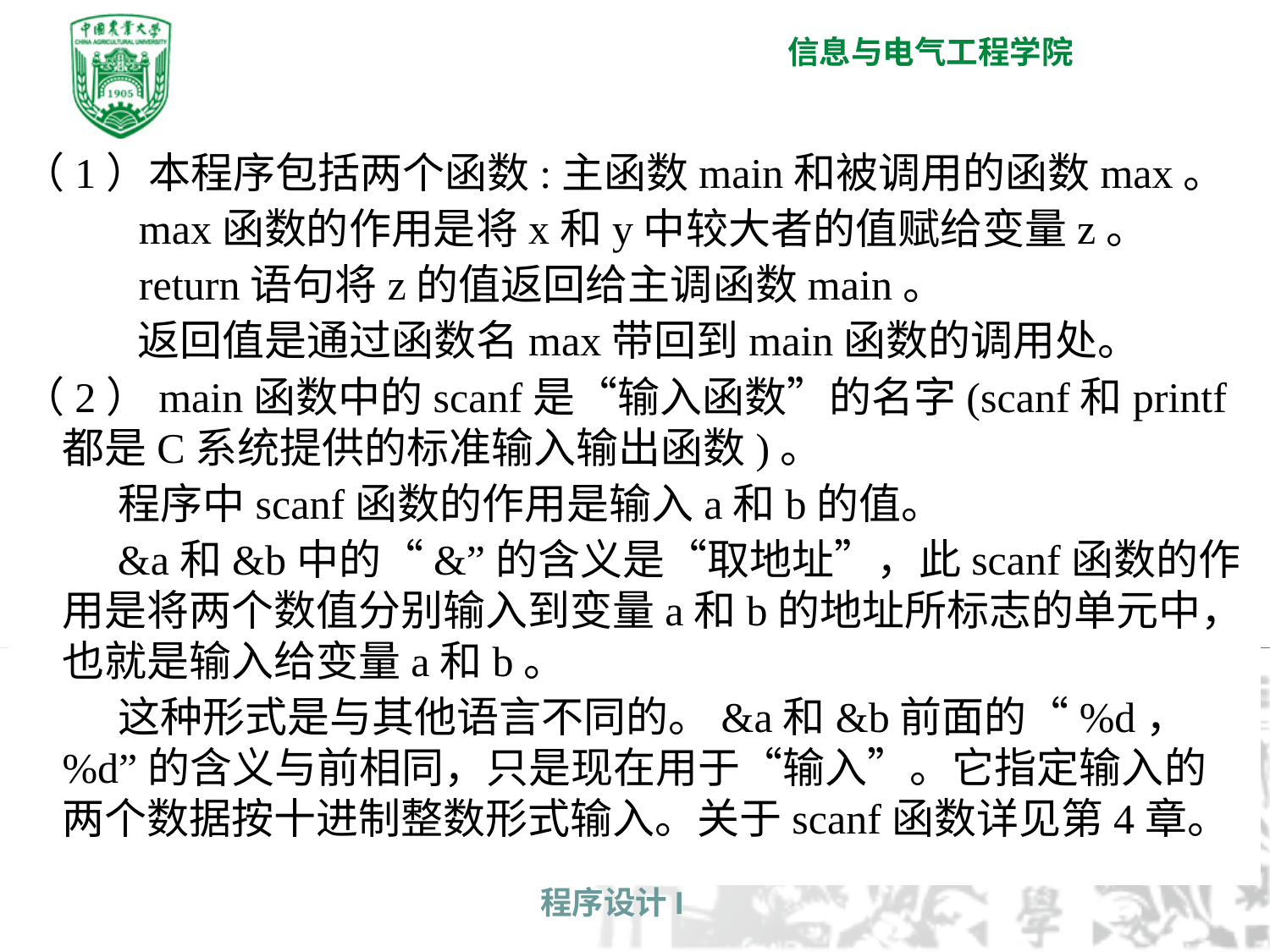

（1）本程序包括两个函数:主函数main和被调用的函数max。
           max函数的作用是将x和y中较大者的值赋给变量z。
           return语句将z的值返回给主调函数main。
           返回值是通过函数名max带回到main函数的调用处。
（2）main函数中的scanf是“输入函数”的名字(scanf和printf都是C系统提供的标准输入输出函数)。
         程序中scanf函数的作用是输入a和b的值。
         &a和&b中的“&”的含义是“取地址”，此scanf函数的作用是将两个数值分别输入到变量a和b的地址所标志的单元中，也就是输入给变量a和b。
         这种形式是与其他语言不同的。&a和&b前面的“%d，%d”的含义与前相同，只是现在用于“输入”。它指定输入的两个数据按十进制整数形式输入。关于scanf函数详见第4章。